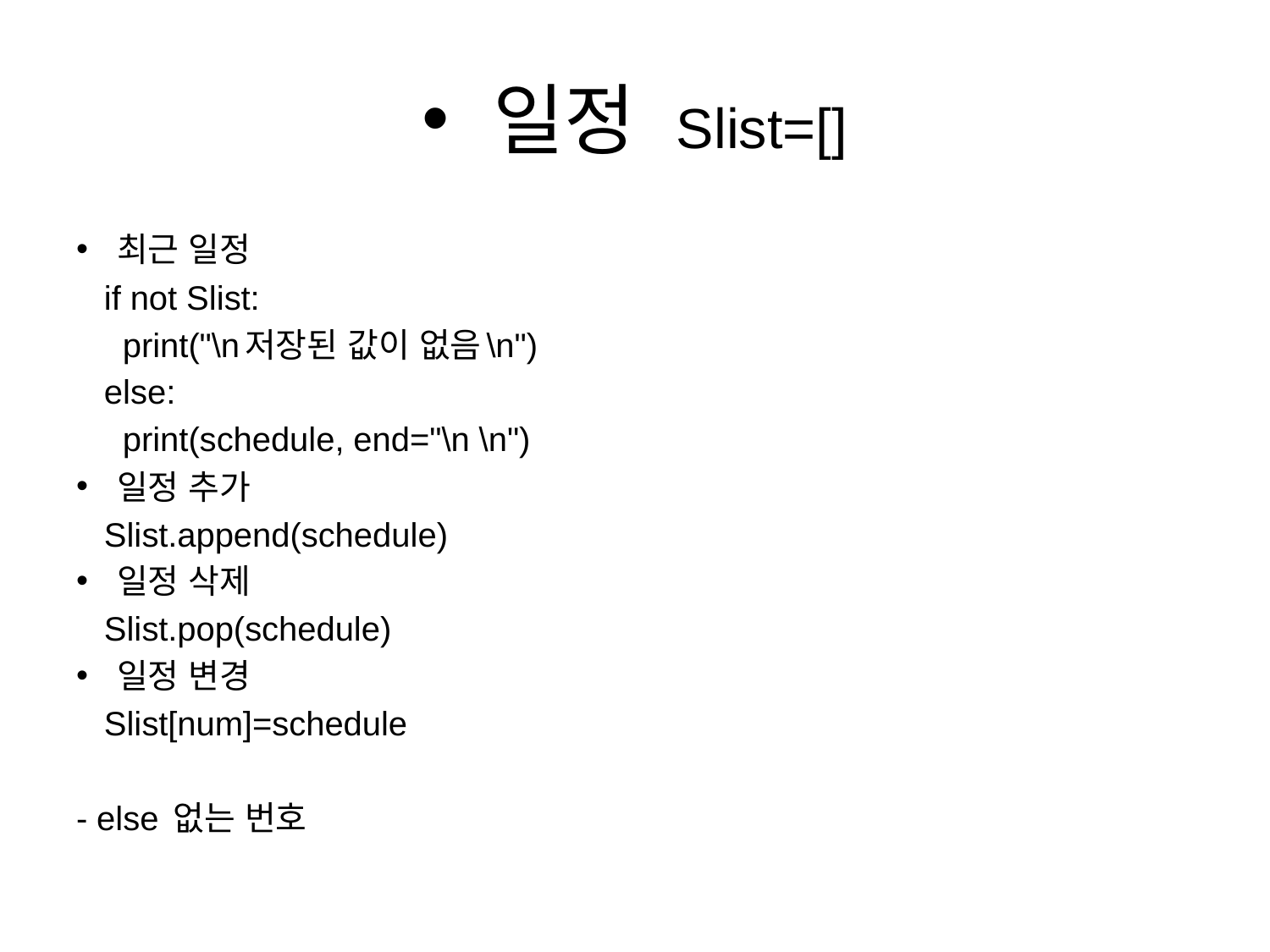

# 일정 Slist=[]
최근 일정
   if not Slist:
     print("\n저장된 값이 없음\n")
   else:
     print(schedule, end="\n \n")
일정 추가
   Slist.append(schedule)
일정 삭제
   Slist.pop(schedule)
일정 변경
   Slist[num]=schedule

- else 없는 번호